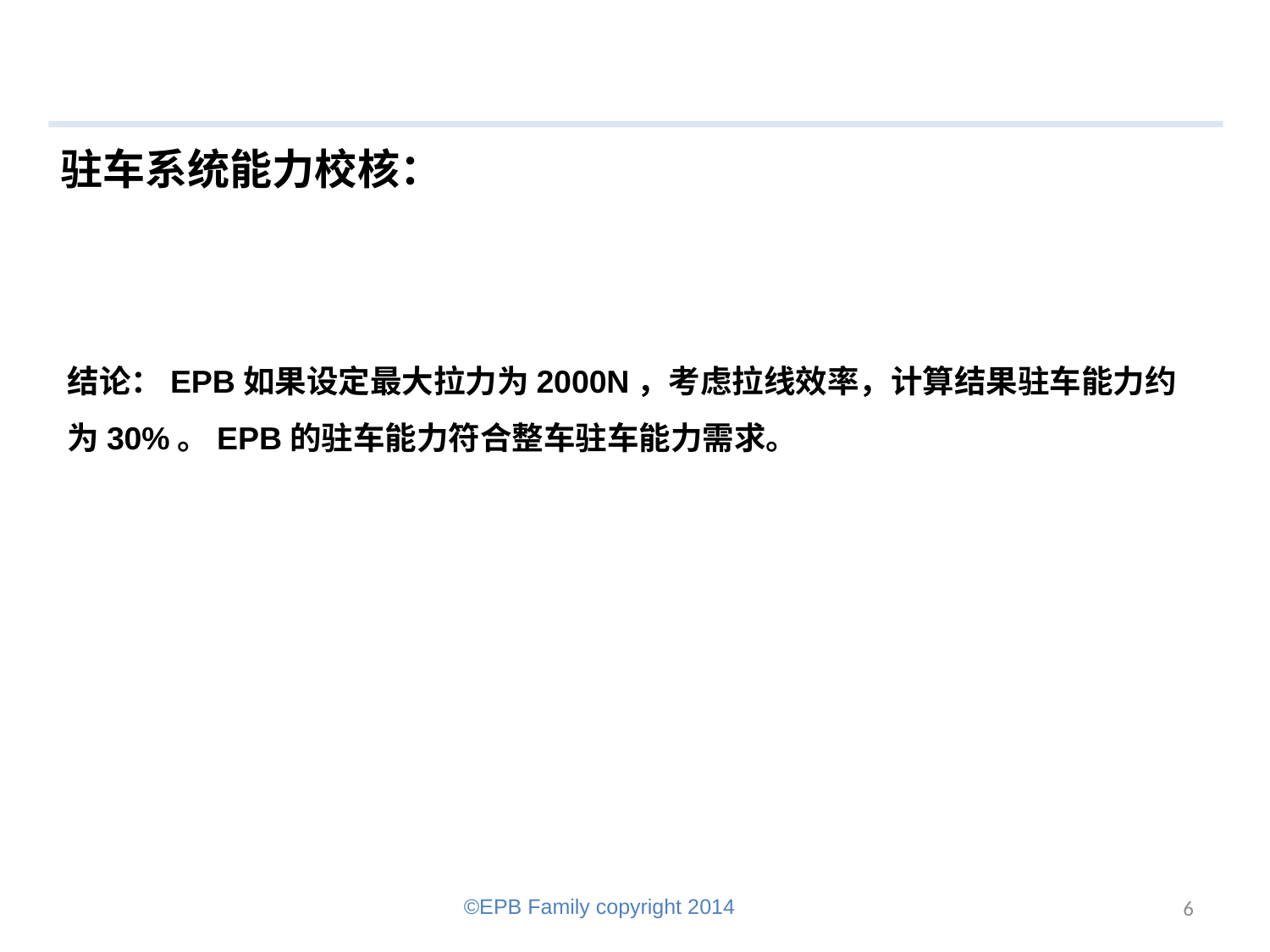

驻车系统能力校核：
结论：EPB如果设定最大拉力为2000N，考虑拉线效率，计算结果驻车能力约为30%。EPB的驻车能力符合整车驻车能力需求。
6